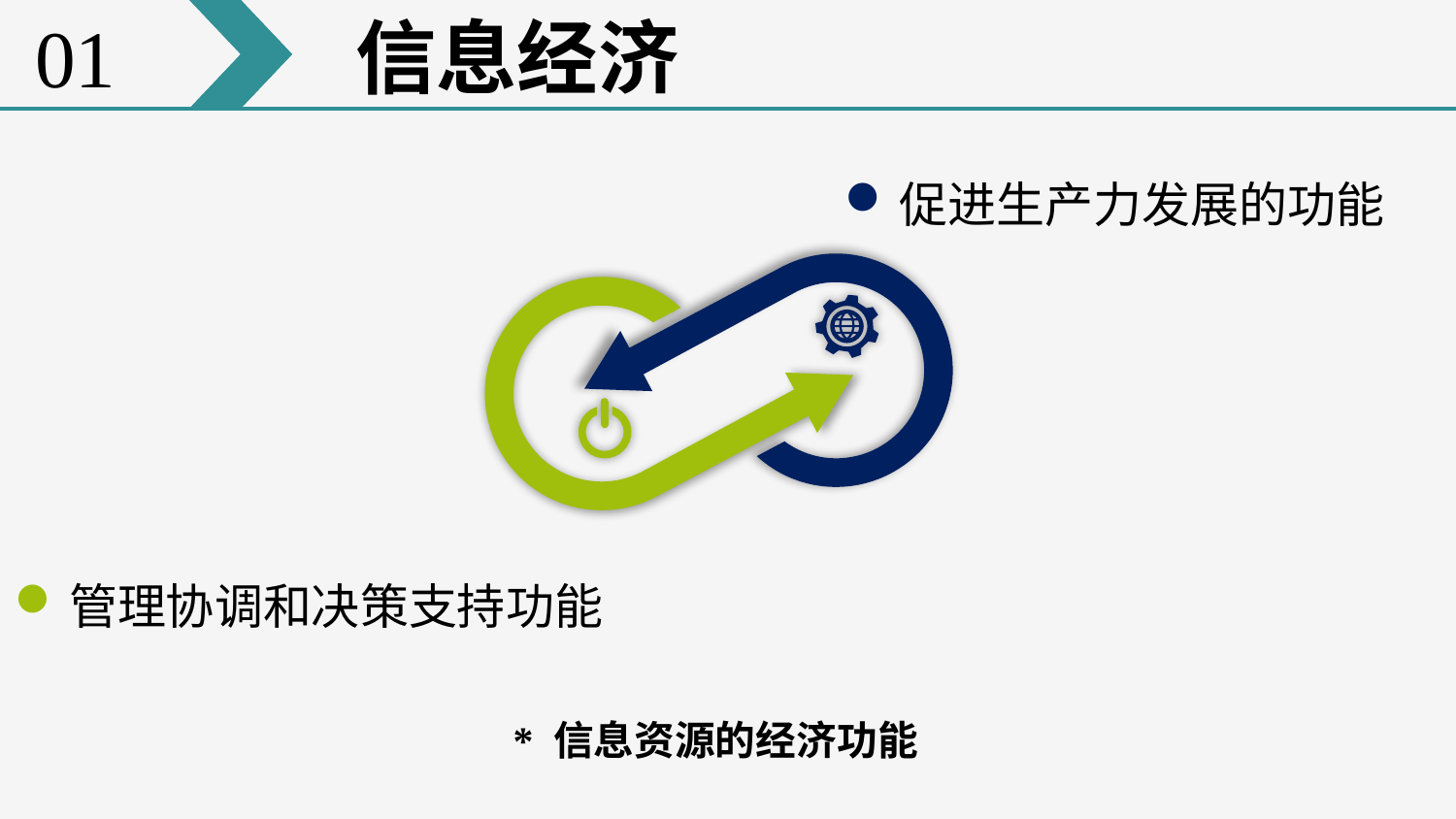

01
 信息经济
促进生产力发展的功能

管理协调和决策支持功能
* 信息资源的经济功能